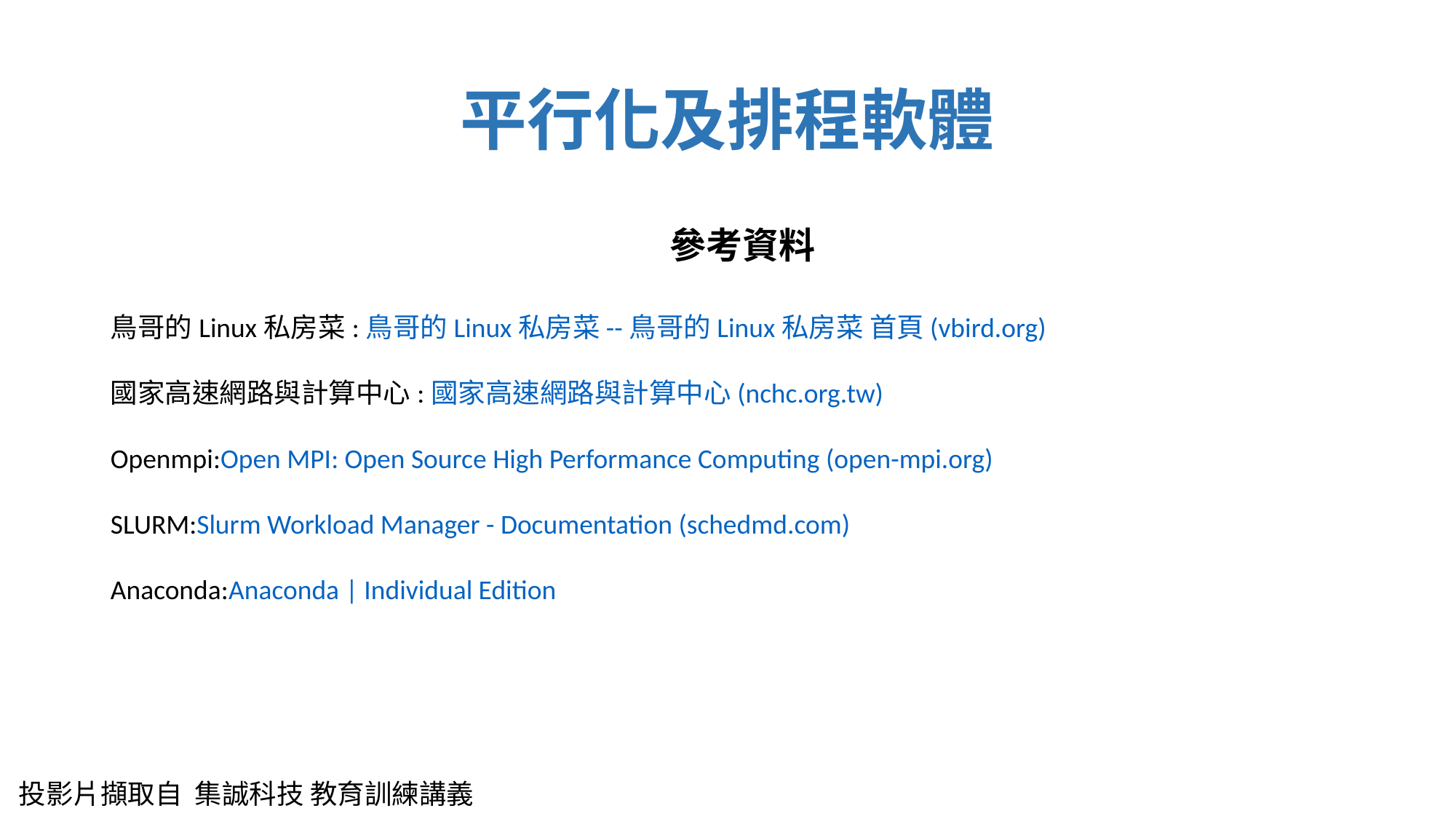

# 平行化及排程軟體

參考資料

鳥哥的Linux私房菜:鳥哥的 Linux 私房菜 -- 鳥哥的 Linux 私房菜 首頁 (vbird.org)

國家高速網路與計算中心:國家高速網路與計算中心 (nchc.org.tw)

Openmpi:Open MPI: Open Source High Performance Computing (open-mpi.org)

SLURM:Slurm Workload Manager - Documentation (schedmd.com)

Anaconda:Anaconda | Individual Edition

投影片擷取自  集誠科技 教育訓練講義